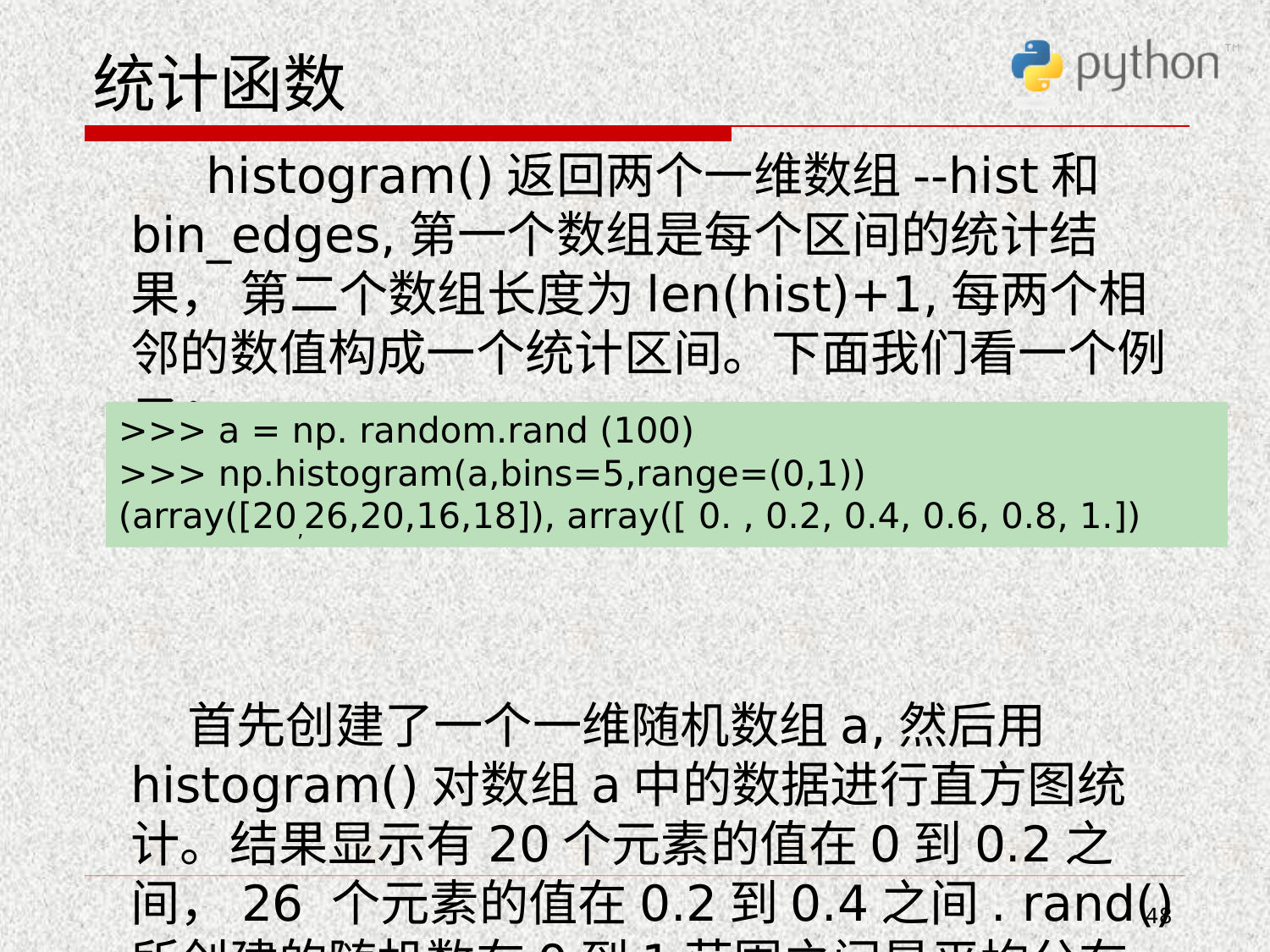

# 统计函数
         histogram()返回两个一维数组--hist和bin_edges,第一个数组是每个区间的统计结果， 第二个数组长度为len(hist)+1,每两个相邻的数值构成一个统计区间。下面我们看一个例子：

          首先创建了一个一维随机数组a,然后用 histogram()对数组a中的数据进行直方图统计。结果显示有20个元素的值在0到0.2之间，26 个元素的值在0.2到0.4之间. rand()所创建的随机数在0到1范围之间是平均分布的。
>>> a = np. random.rand (100)
>>> np.histogram(a,bins=5,range=(0,1))
(array([20,26,20,16,18]), array([ 0. , 0.2, 0.4, 0.6, 0.8, 1.])
48